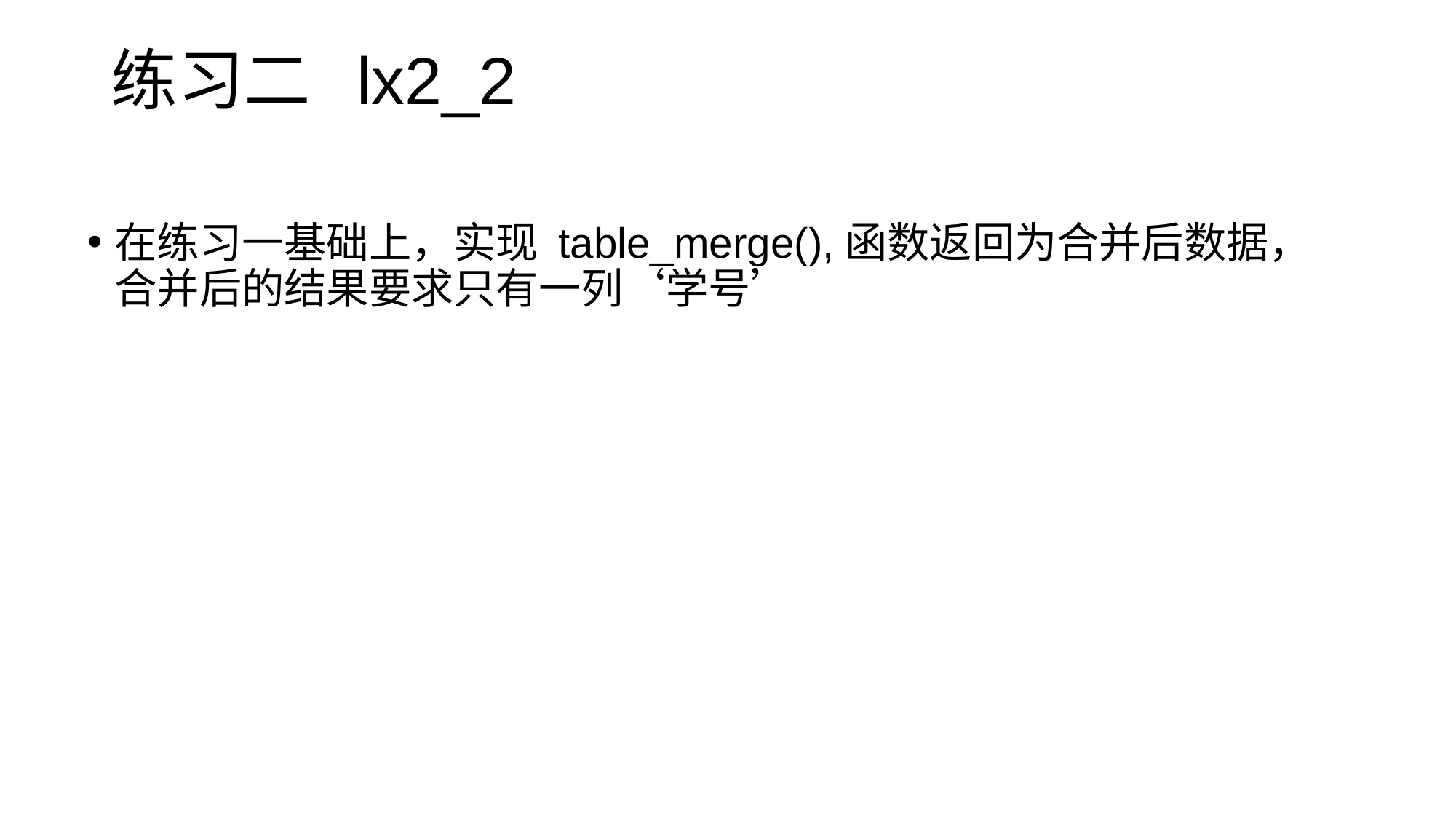

# 练习二  lx2_2

在练习一基础上，实现 table_merge(),函数返回为合并后数据，合并后的结果要求只有一列‘学号’